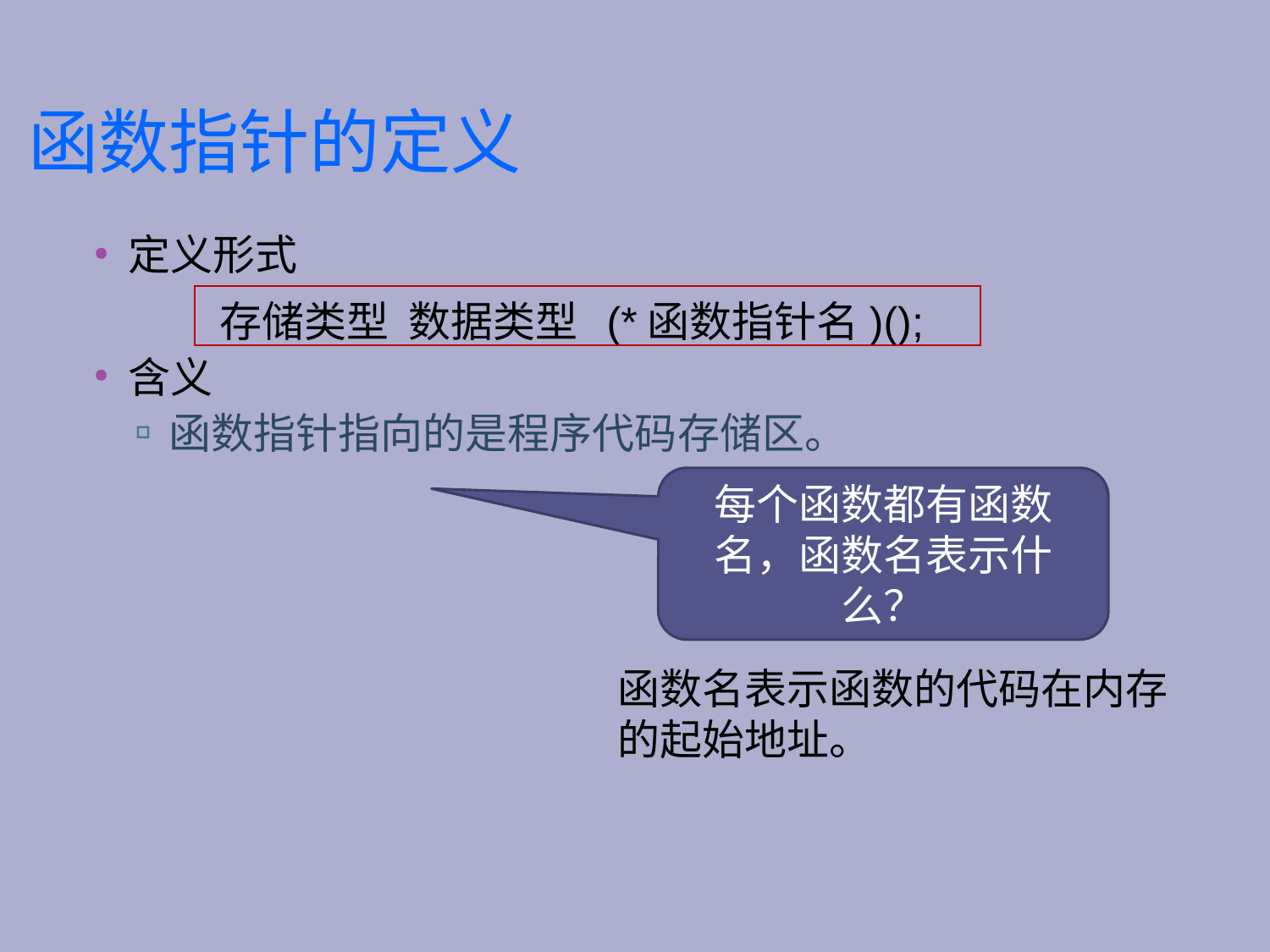

# 函数指针的定义
定义形式
	存储类型  数据类型  (*函数指针名)();
含义
函数指针指向的是程序代码存储区。

每个函数都有函数名，函数名表示什么？
函数名表示函数的代码在内存的起始地址。